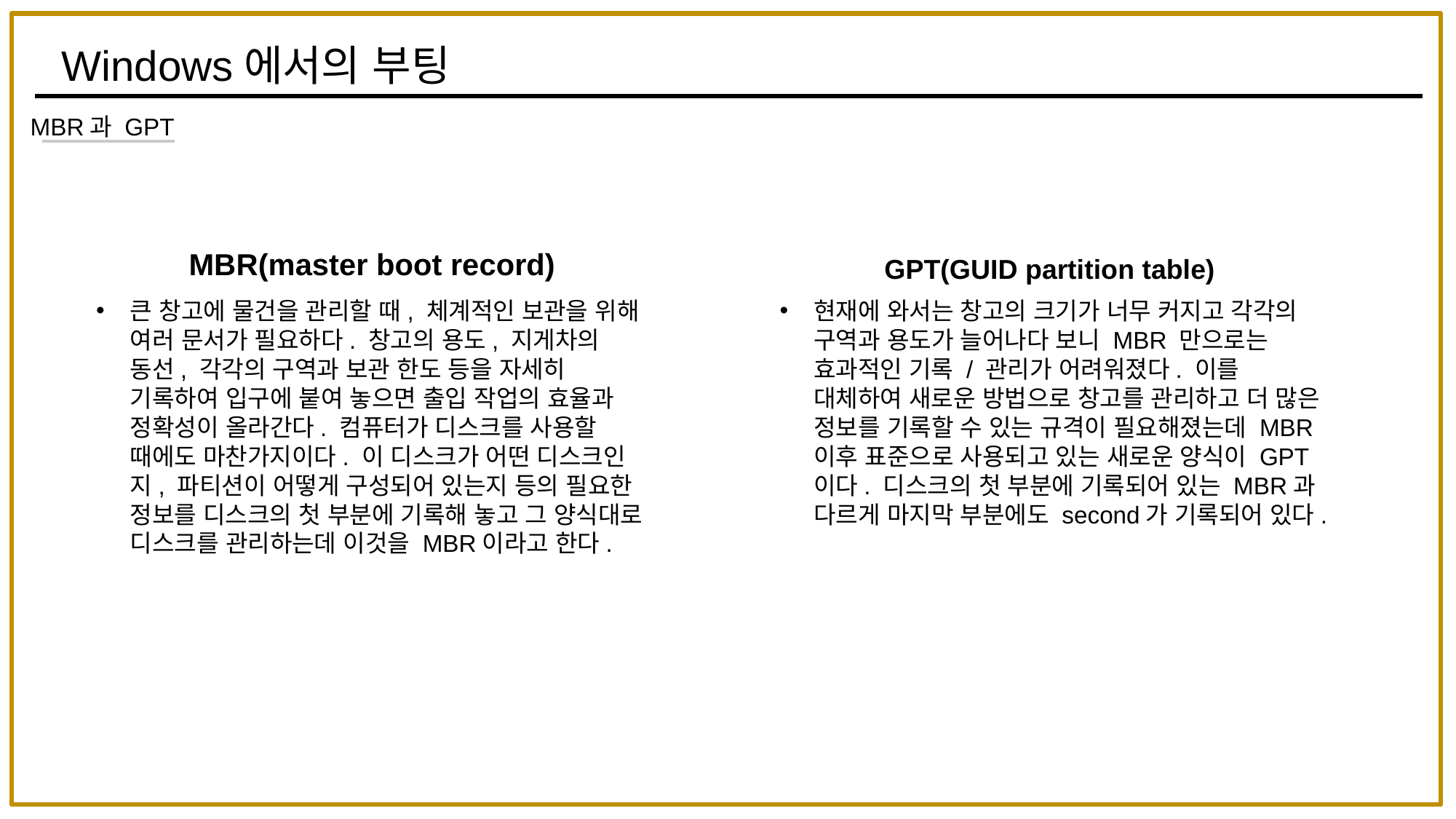

Windows에서의 부팅
MBR과 GPT
MBR(master boot record)
GPT(GUID partition table)
큰 창고에 물건을 관리할 때, 체계적인 보관을 위해 여러 문서가 필요하다. 창고의 용도, 지게차의 동선, 각각의 구역과 보관 한도 등을 자세히 기록하여 입구에 붙여 놓으면 출입 작업의 효율과 정확성이 올라간다. 컴퓨터가 디스크를 사용할 때에도 마찬가지이다. 이 디스크가 어떤 디스크인지, 파티션이 어떻게 구성되어 있는지 등의 필요한 정보를 디스크의 첫 부분에 기록해 놓고 그 양식대로 디스크를 관리하는데 이것을 MBR이라고 한다.

현재에 와서는 창고의 크기가 너무 커지고 각각의 구역과 용도가 늘어나다 보니 MBR 만으로는 효과적인 기록 / 관리가 어려워졌다. 이를 대체하여 새로운 방법으로 창고를 관리하고 더 많은 정보를 기록할 수 있는 규격이 필요해졌는데 MBR 이후 표준으로 사용되고 있는 새로운 양식이 GPT이다. 디스크의 첫 부분에 기록되어 있는 MBR과 다르게 마지막 부분에도 second가 기록되어 있다.